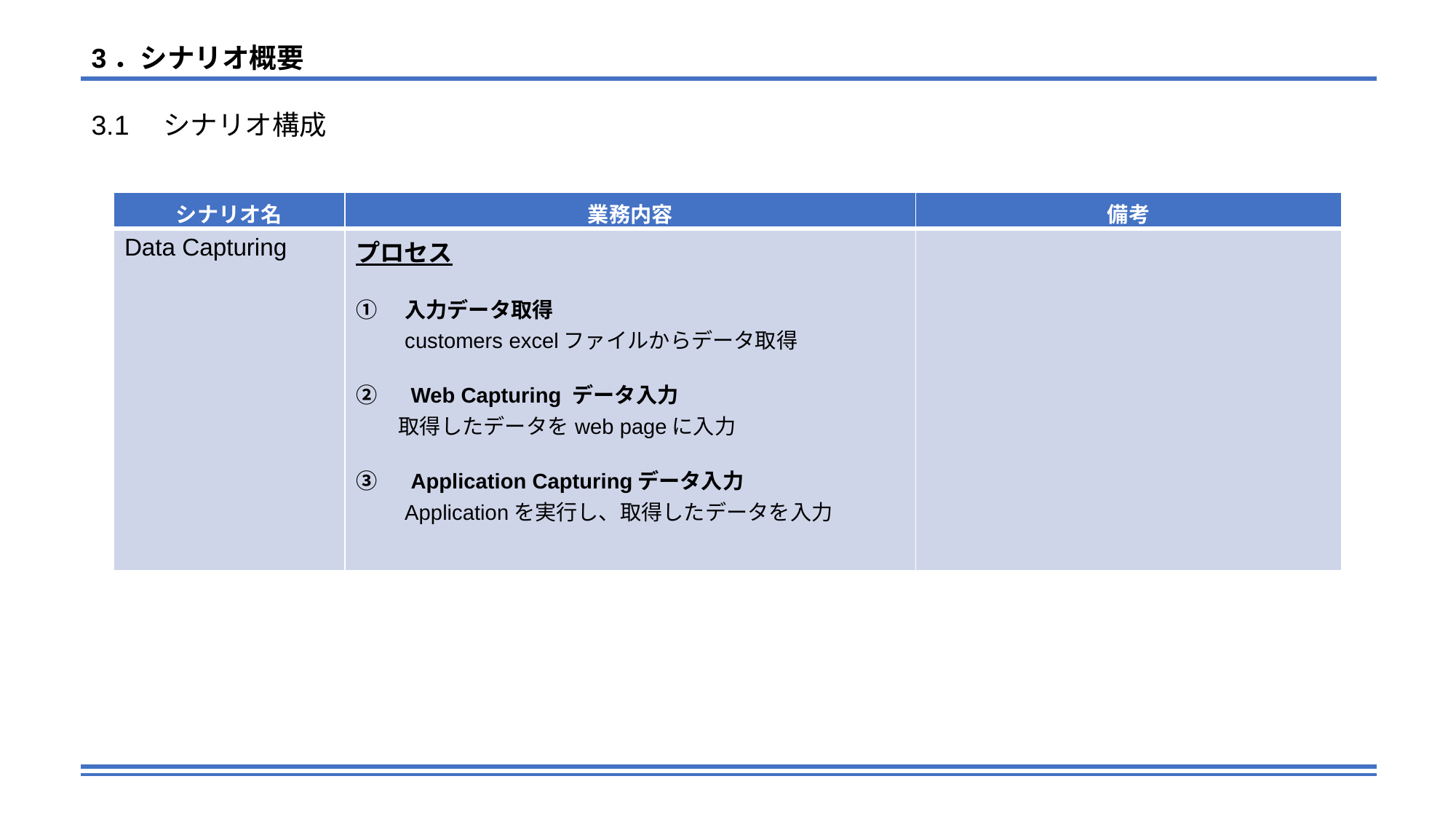

3．シナリオ概要
3.1　シナリオ構成
| シナリオ名 | 業務内容 | 備考 |
| --- | --- | --- |
| Data Capturing | プロセス ①　入力データ取得 　　customers excelファイルからデータ取得 ②　Web Capturing データ入力 　　取得したデータをweb pageに入力 ③　Application Capturingデータ入力 　　Applicationを実行し、取得したデータを入力 |  |